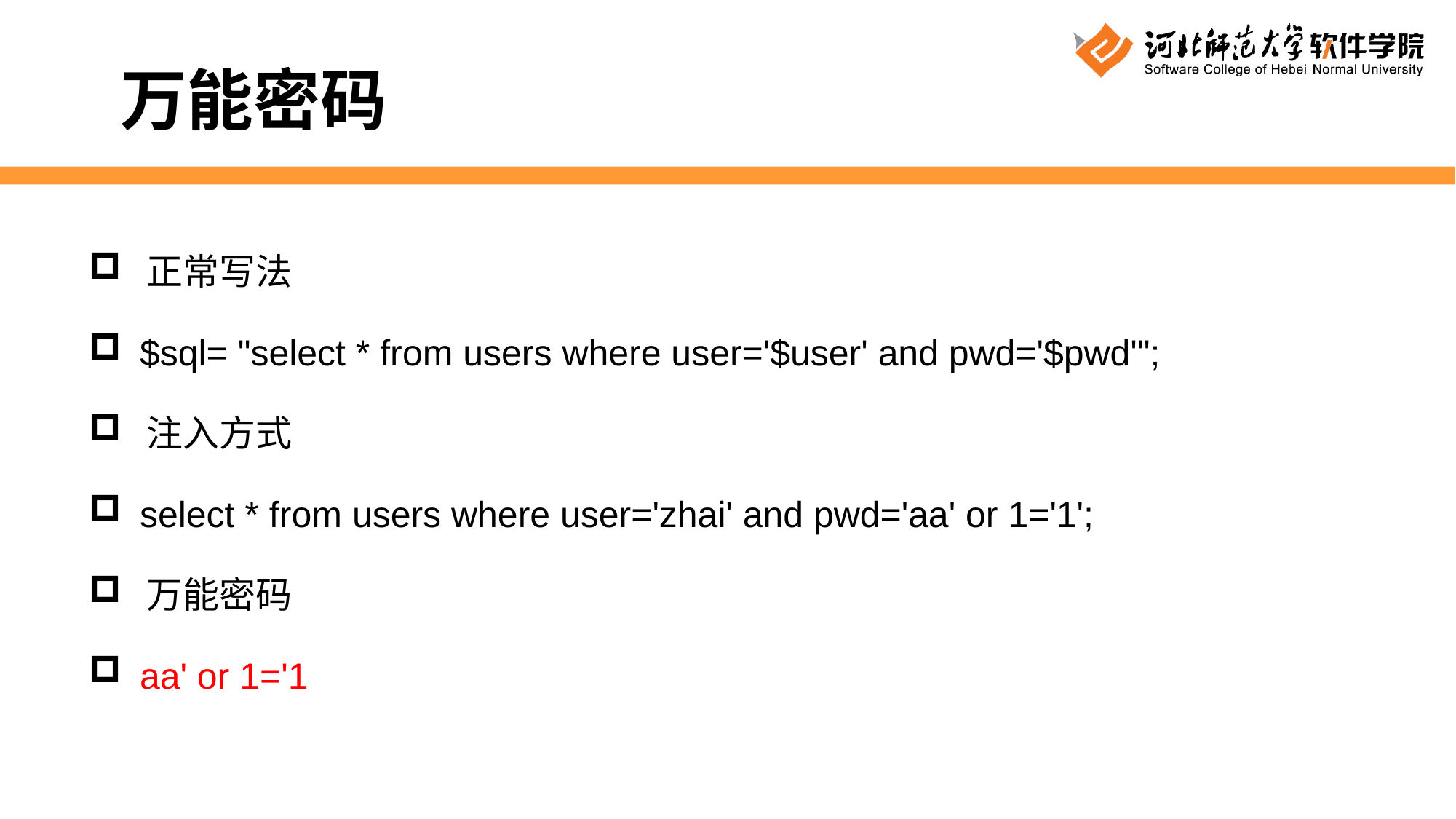

万能密码
 正常写法
 $sql= "select * from users where user='$user' and pwd='$pwd'";
 注入方式
 select * from users where user='zhai' and pwd='aa' or 1='1';
 万能密码
 aa' or 1='1